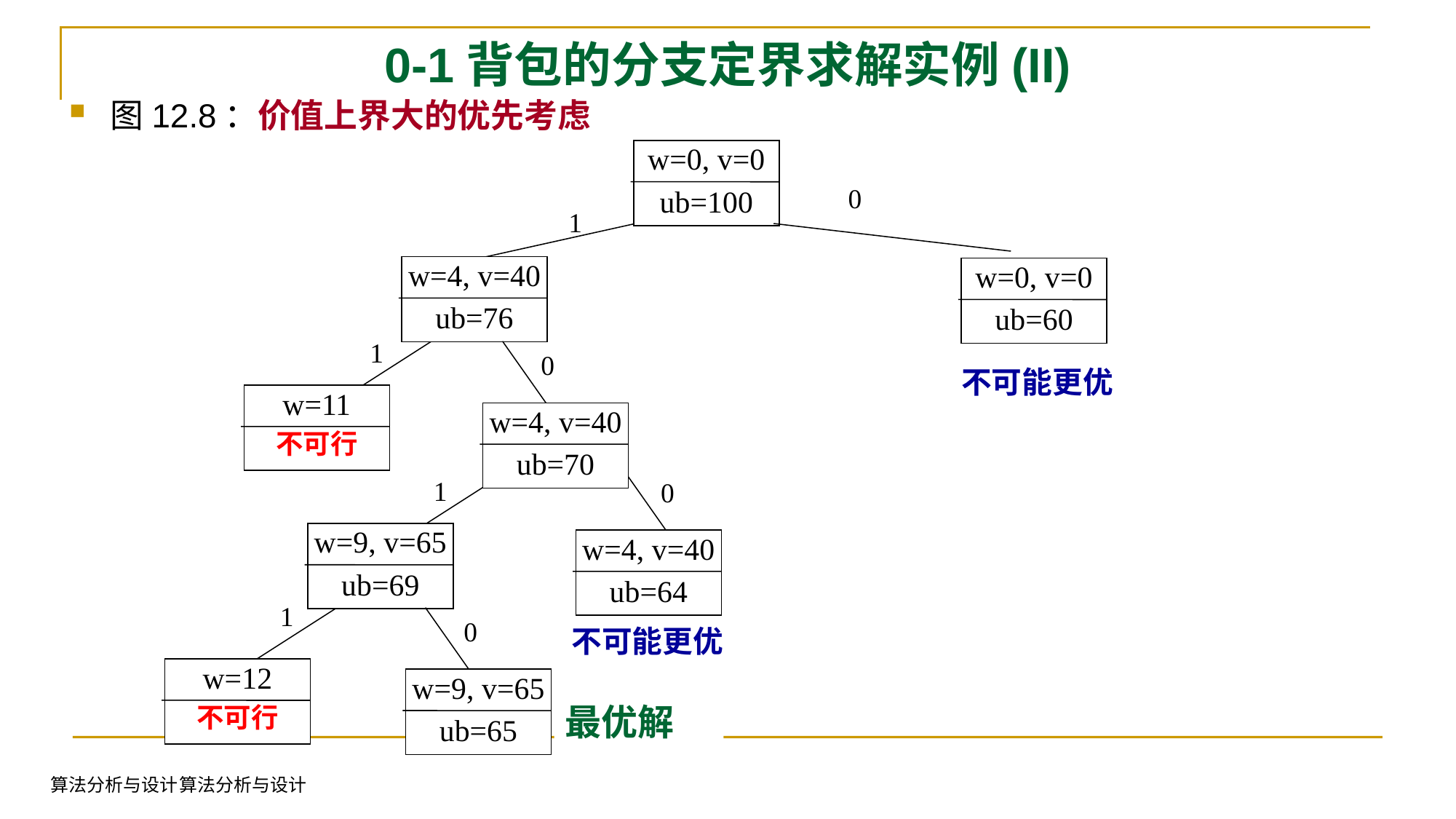

# 0-1背包的分支定界求解实例(II)
图12.8：价值上界大的优先考虑
w=0, v=0
ub=100

0

1

w=4, v=40
ub=76

w=0, v=0
ub=60

1

0
不可能更优
w=11
不可行

w=4, v=40
ub=70

0
1

w=9, v=65
ub=69

w=4, v=40
ub=64

1

0
不可能更优
w=12
不可行

w=9, v=65
ub=65

最优解
算法分析与设计
算法分析与设计